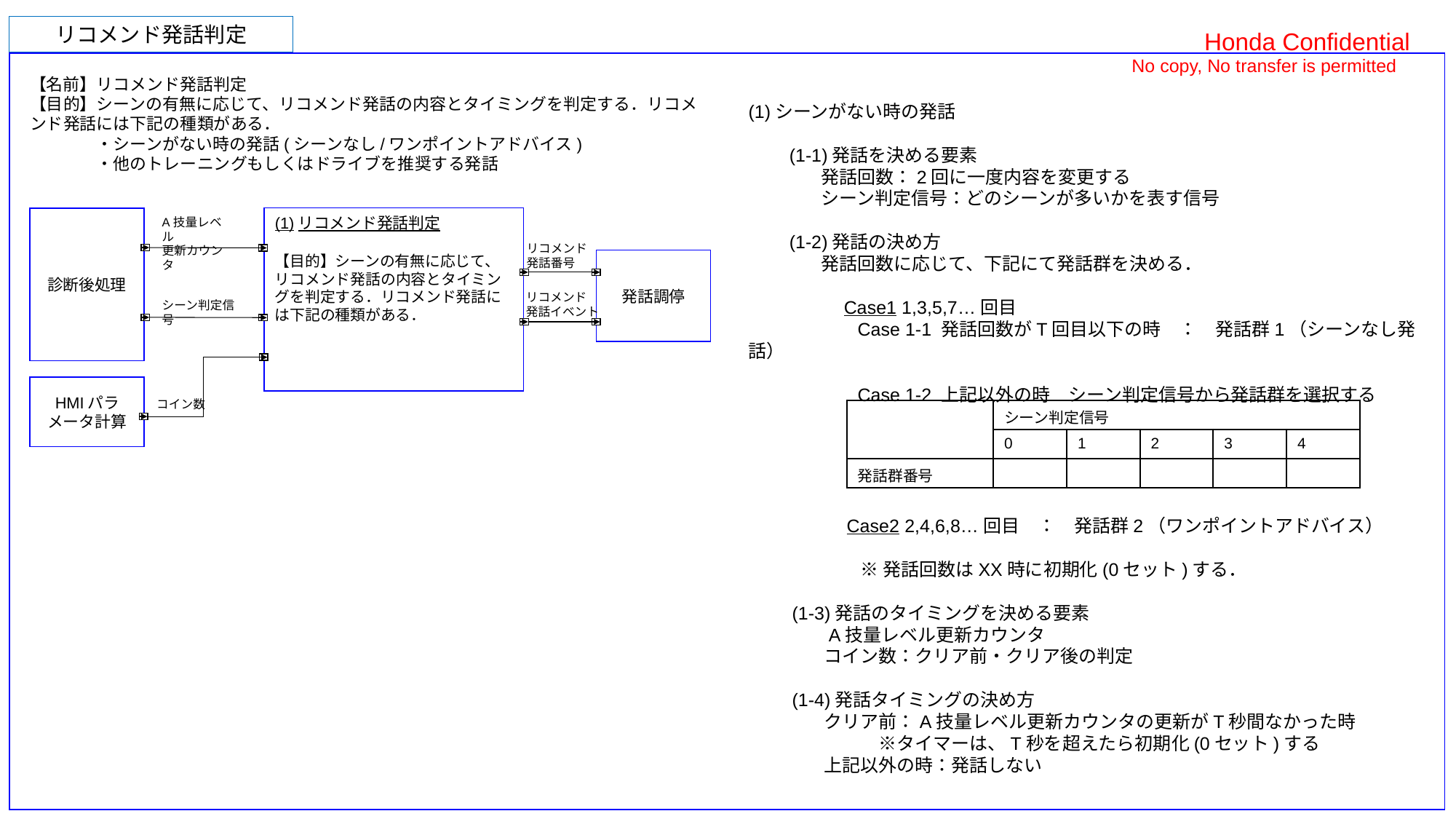

リコメンド発話判定

【名前】リコメンド発話判定
【目的】シーンの有無に応じて、リコメンド発話の内容とタイミングを判定する．リコメンド発話には下記の種類がある．
　　　　・シーンがない時の発話(シーンなし/ワンポイントアドバイス)
　　　　・他のトレーニングもしくはドライブを推奨する発話
(1)シーンがない時の発話

　　(1-1)発話を決める要素
　　　　発話回数：2回に一度内容を変更する
　　　　シーン判定信号：どのシーンが多いかを表す信号

　　(1-2)発話の決め方
　　　　発話回数に応じて、下記にて発話群を決める．

　　　　　Case1 1,3,5,7…回目
	Case 1-1 発話回数がT回目以下の時　：　発話群1（シーンなし発話）

	Case 1-2 上記以外の時　シーン判定信号から発話群を選択する
(1)リコメンド発話判定

【目的】シーンの有無に応じて、リコメンド発話の内容とタイミングを判定する．リコメンド発話には下記の種類がある．
診断後処理
A技量レベル
更新カウンタ
リコメンド
発話番号

発話調停

リコメンド
発話イベント
シーン判定信号

HMIパラメータ計算
コイン数
|  | シーン判定信号 |  |  |  |  |
| --- | --- | --- | --- | --- | --- |
|  | 0 | 1 | 2 | 3 | 4 |
| 発話群番号 |  |  |  |  |  |

　　　　　Case2 2,4,6,8…回目　：　発話群2（ワンポイントアドバイス）

	※発話回数はXX時に初期化(0セット)する．

　　(1-3)発話のタイミングを決める要素
　　　　A技量レベル更新カウンタ
　　　　コイン数：クリア前・クリア後の判定

　　(1-4)発話タイミングの決め方
　　　　クリア前：A技量レベル更新カウンタの更新がT秒間なかった時
	　※タイマーは、T秒を超えたら初期化(0セット)する
　　　　上記以外の時：発話しない